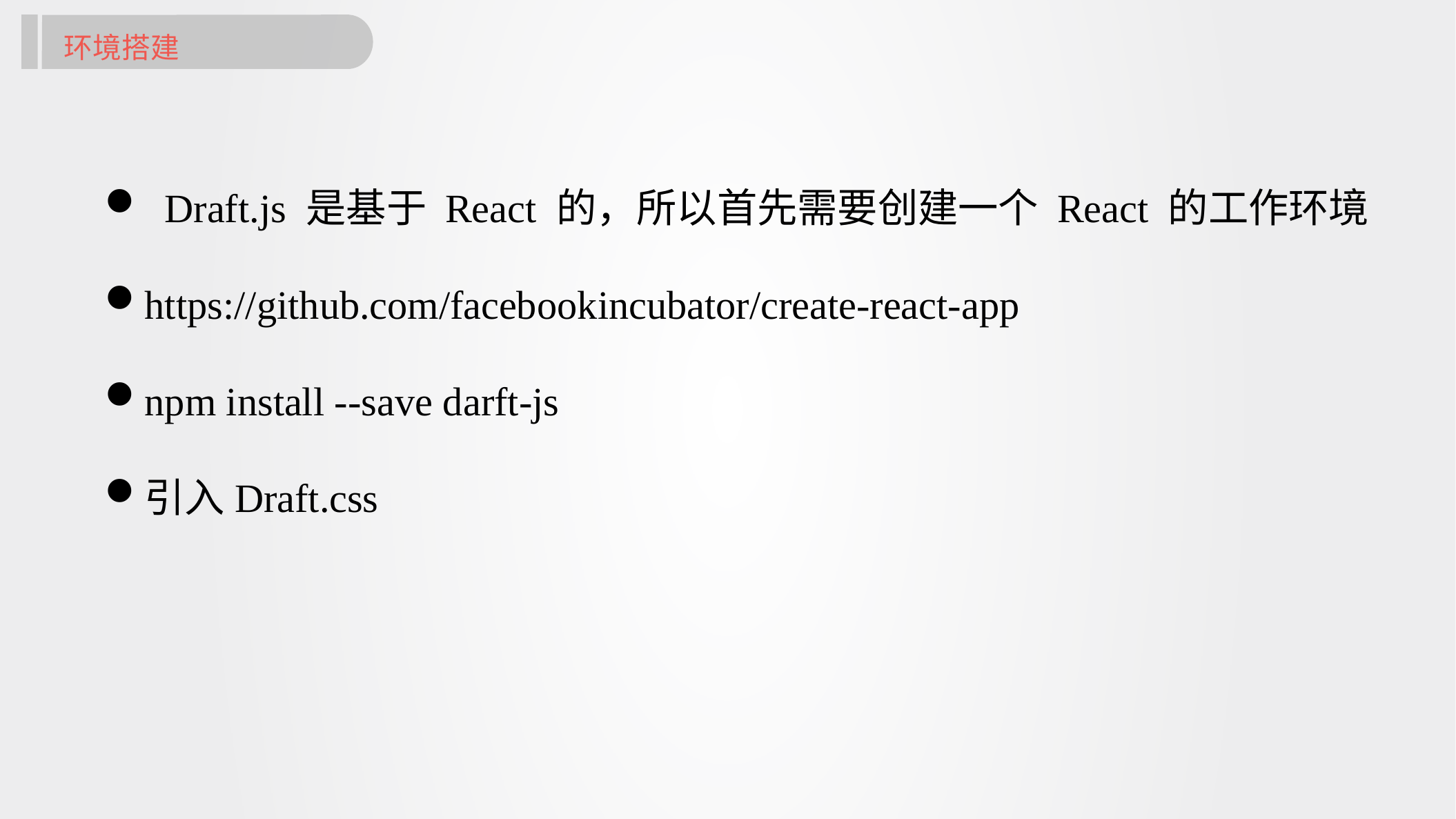

环境搭建
  Draft.js 是基于 React 的，所以首先需要创建一个 React 的工作环境

https://github.com/facebookincubator/create-react-app

npm install --save darft-js

引入Draft.css